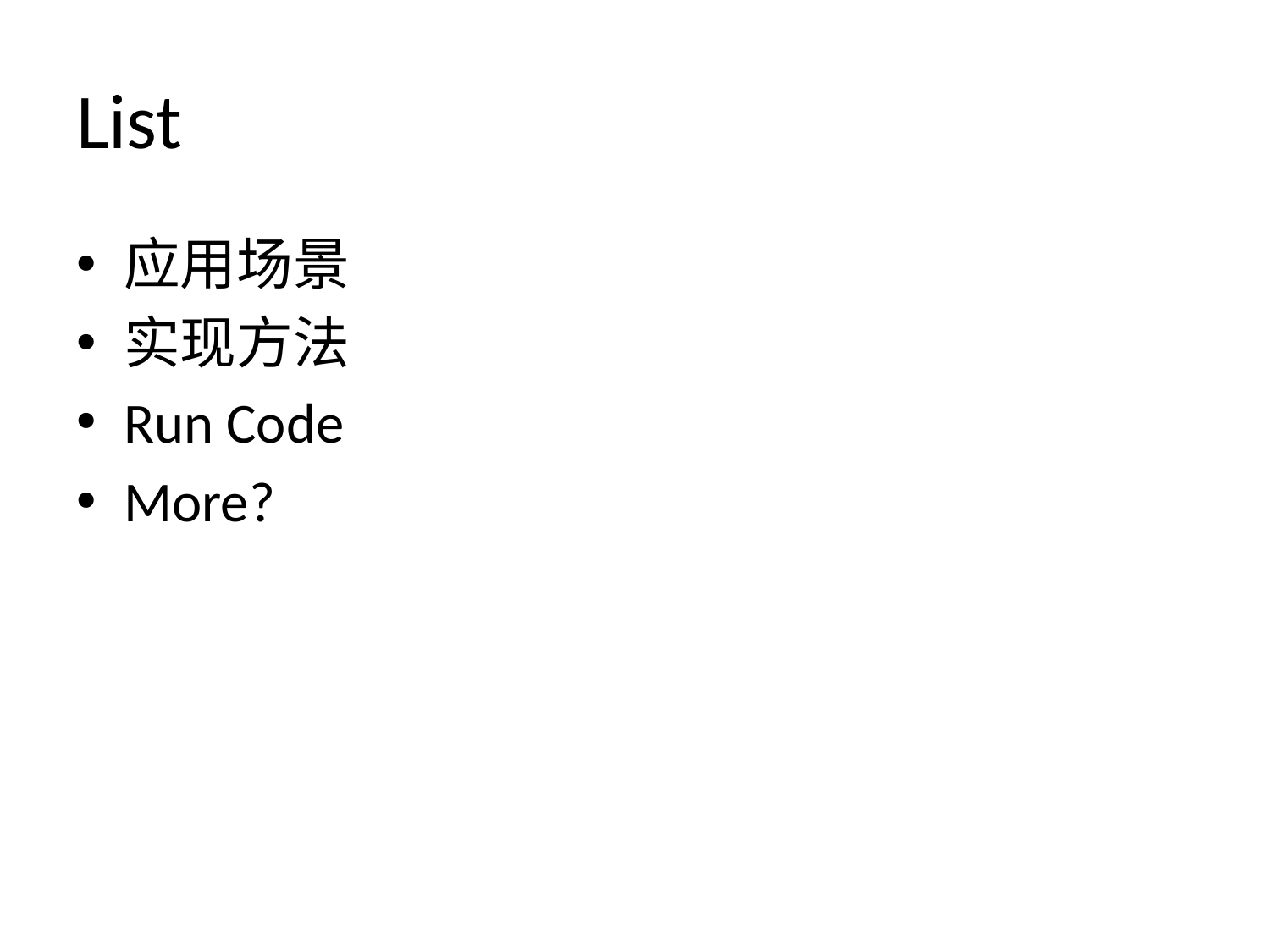

# List
应用场景
实现方法
Run Code
More?